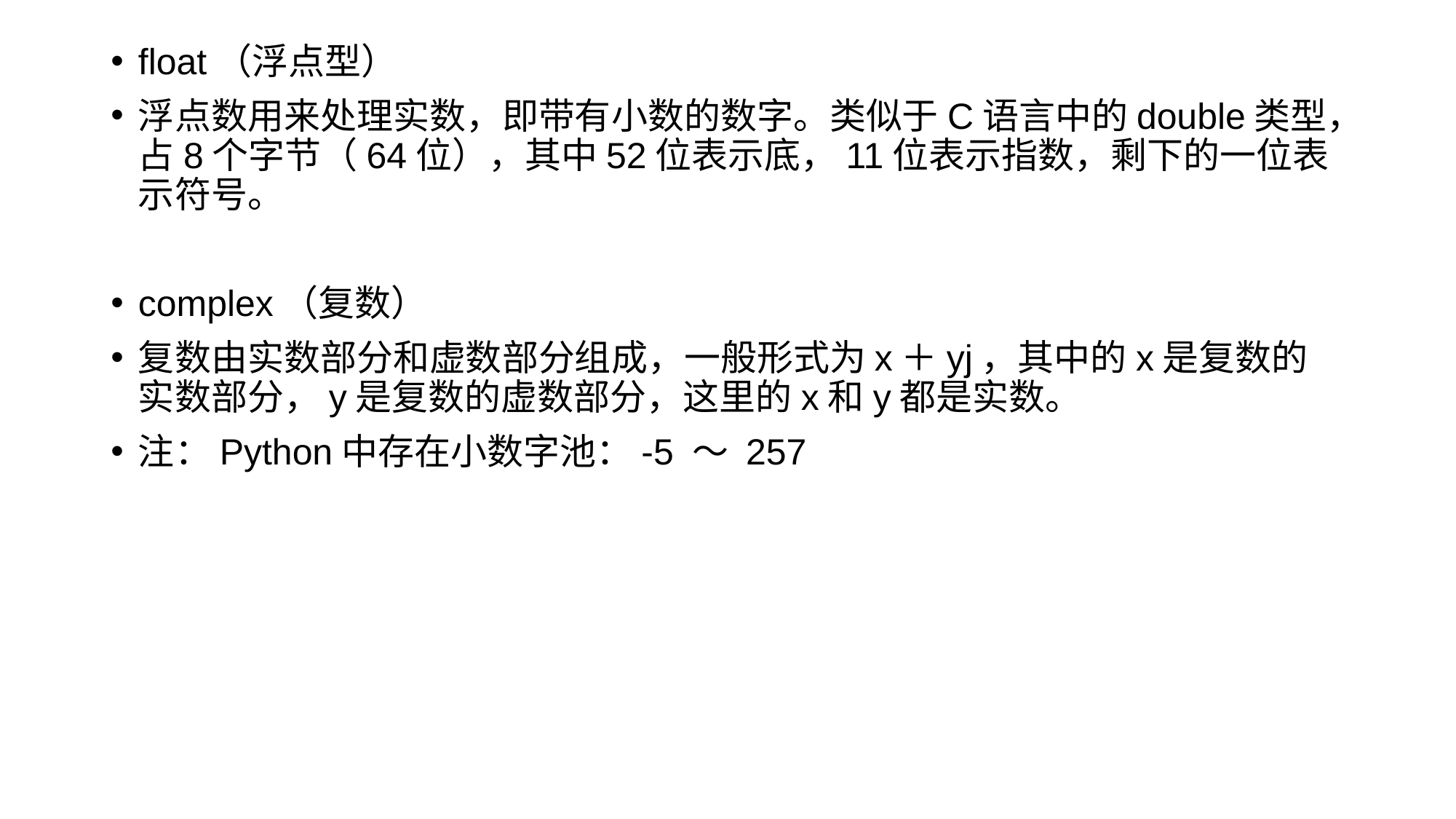

float（浮点型）
浮点数用来处理实数，即带有小数的数字。类似于C语言中的double类型，占8个字节（64位），其中52位表示底，11位表示指数，剩下的一位表示符号。

complex（复数）
复数由实数部分和虚数部分组成，一般形式为x＋yj，其中的x是复数的实数部分，y是复数的虚数部分，这里的x和y都是实数。
注：Python中存在小数字池：-5 ～ 257